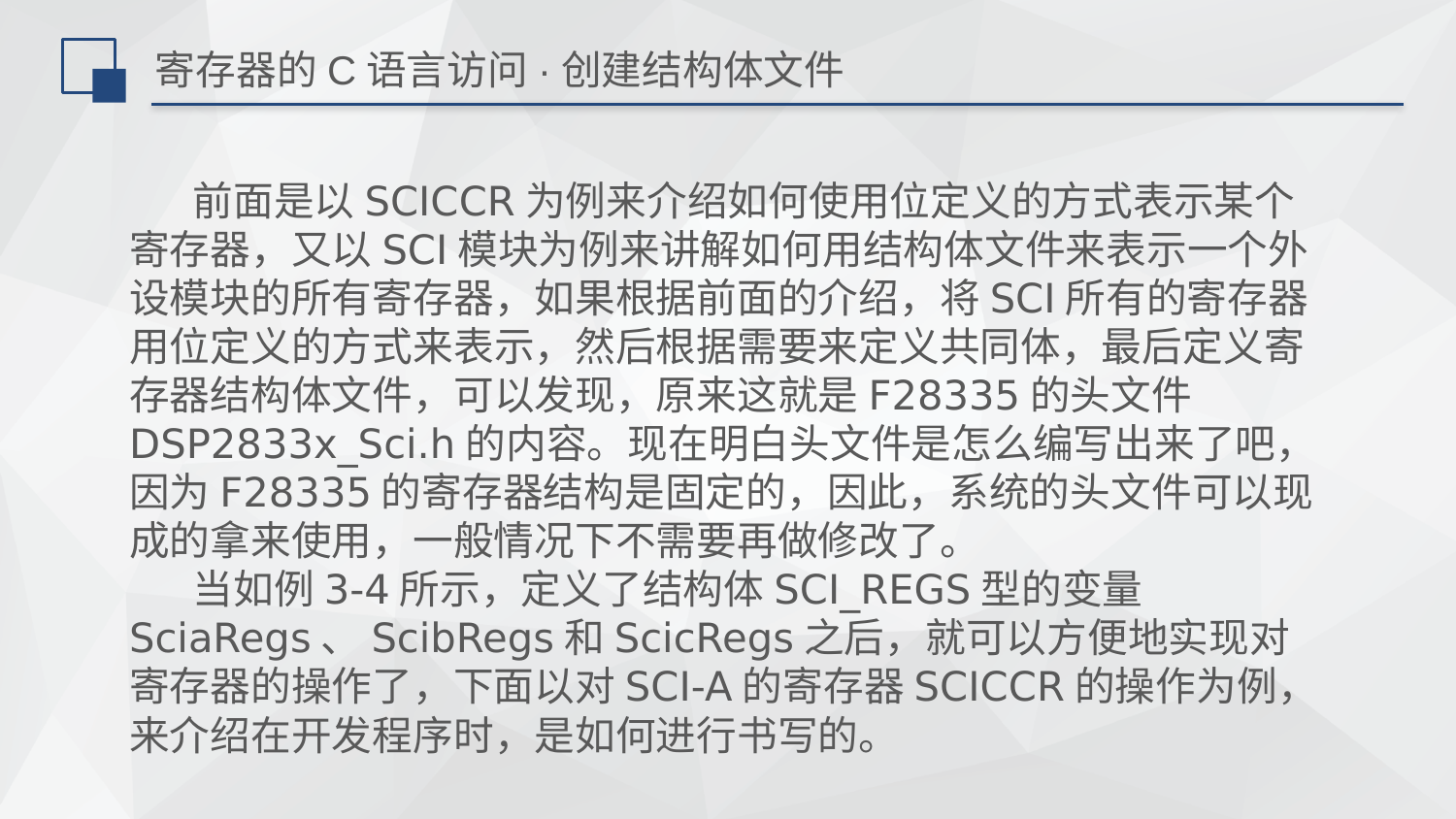

# 寄存器的C语言访问·创建结构体文件
      前面是以SCICCR为例来介绍如何使用位定义的方式表示某个寄存器，又以SCI模块为例来讲解如何用结构体文件来表示一个外设模块的所有寄存器，如果根据前面的介绍，将SCI所有的寄存器用位定义的方式来表示，然后根据需要来定义共同体，最后定义寄存器结构体文件，可以发现，原来这就是F28335的头文件DSP2833x_Sci.h的内容。现在明白头文件是怎么编写出来了吧，因为F28335的寄存器结构是固定的，因此，系统的头文件可以现成的拿来使用，一般情况下不需要再做修改了。
      当如例3-4所示，定义了结构体SCI_REGS型的变量SciaRegs、ScibRegs和ScicRegs之后，就可以方便地实现对寄存器的操作了，下面以对SCI-A的寄存器SCICCR的操作为例，来介绍在开发程序时，是如何进行书写的。